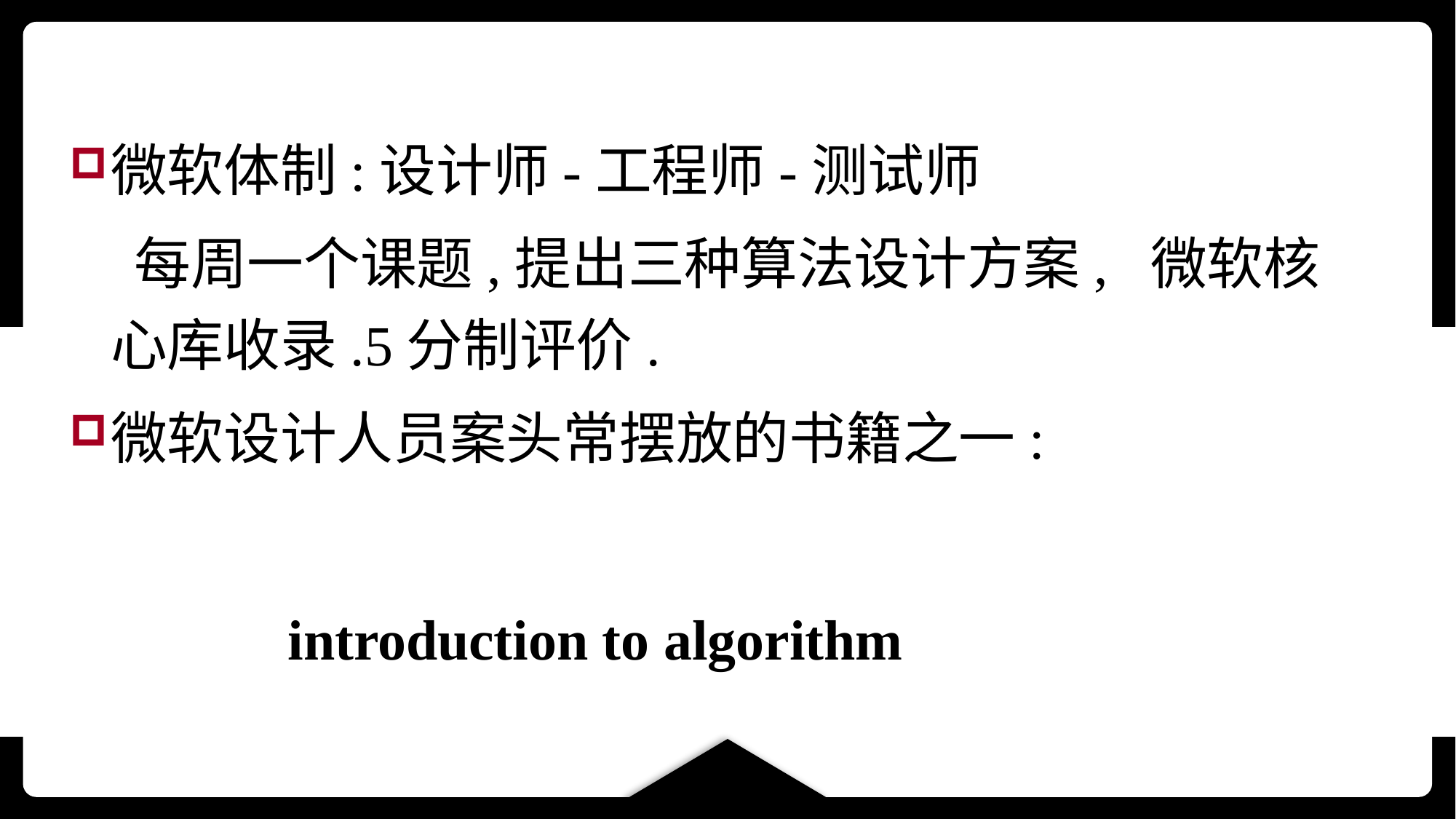

微软体制:设计师-工程师-测试师
    每周一个课题,提出三种算法设计方案,  微软核心库收录.5分制评价.
微软设计人员案头常摆放的书籍之一:
introduction to algorithm